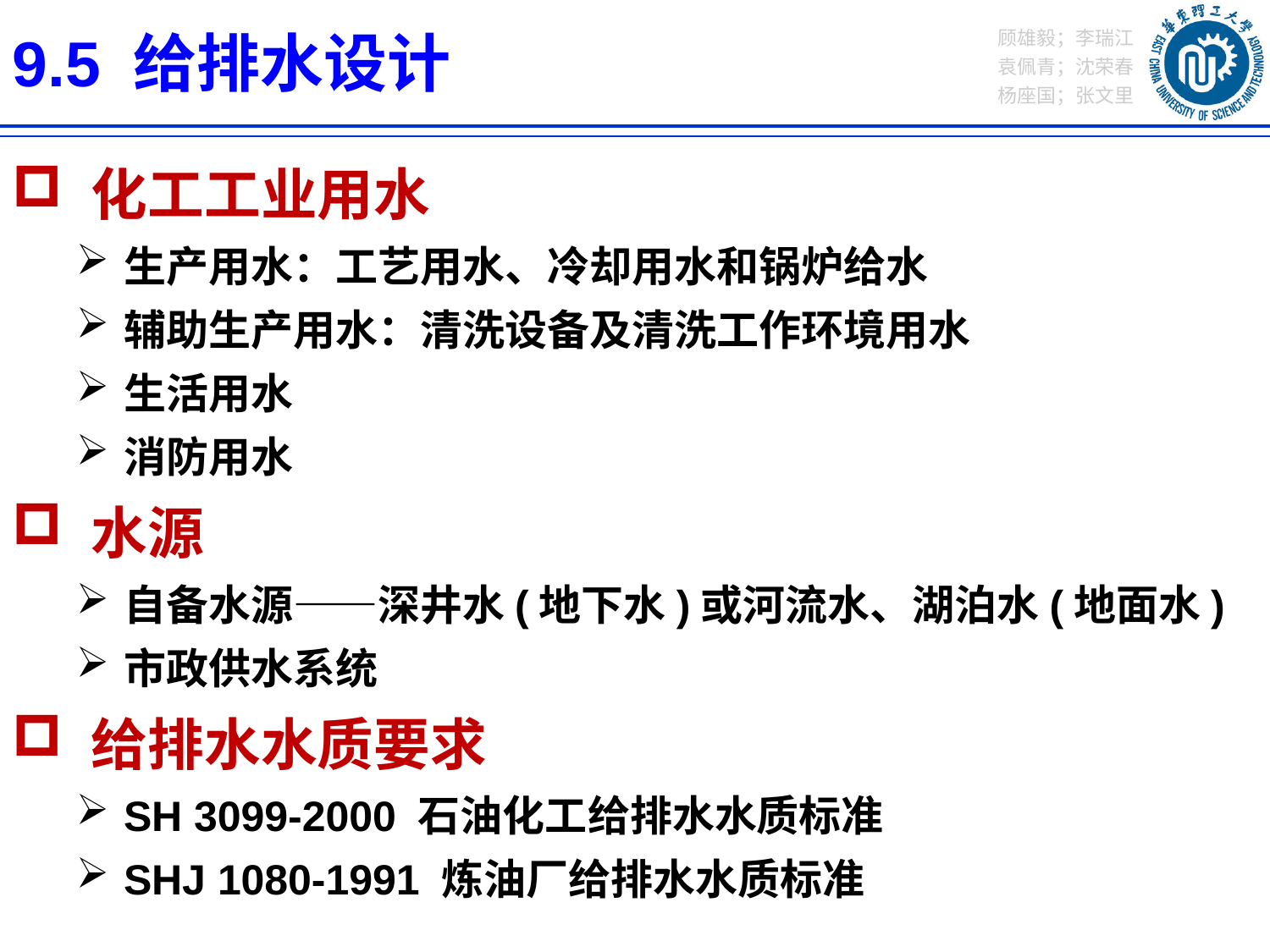

9.5 给排水设计
 化工工业用水
生产用水：工艺用水、冷却用水和锅炉给水
辅助生产用水：清洗设备及清洗工作环境用水
生活用水
消防用水
 水源
自备水源——深井水(地下水)或河流水、湖泊水(地面水)
市政供水系统
 给排水水质要求
SH 3099-2000 石油化工给排水水质标准
SHJ 1080-1991 炼油厂给排水水质标准